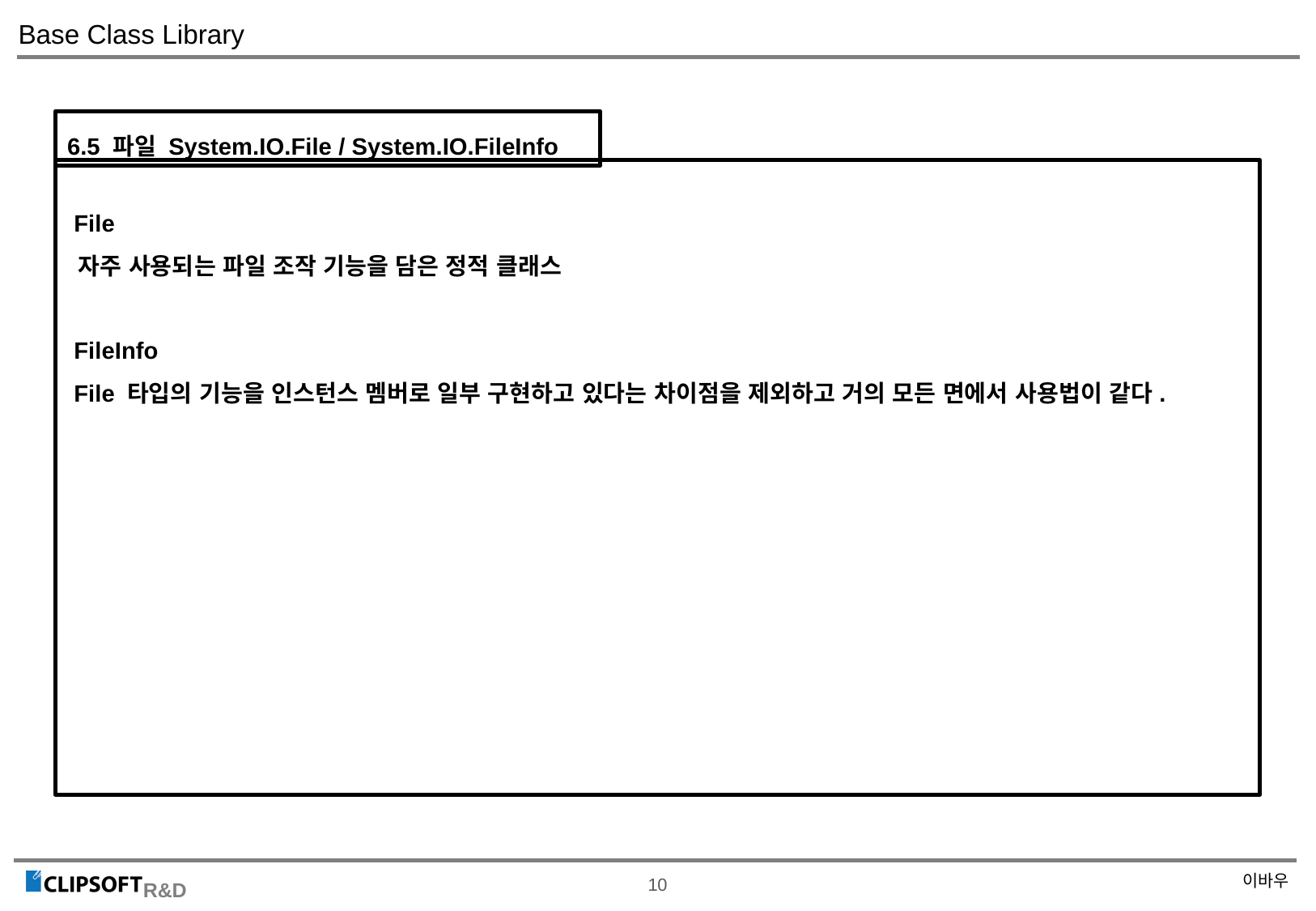

# Base Class Library
6.5 파일 System.IO.File / System.IO.FileInfo

 File
 자주 사용되는 파일 조작 기능을 담은 정적 클래스

 FileInfo
 File 타입의 기능을 인스턴스 멤버로 일부 구현하고 있다는 차이점을 제외하고 거의 모든 면에서 사용법이 같다.

이바우